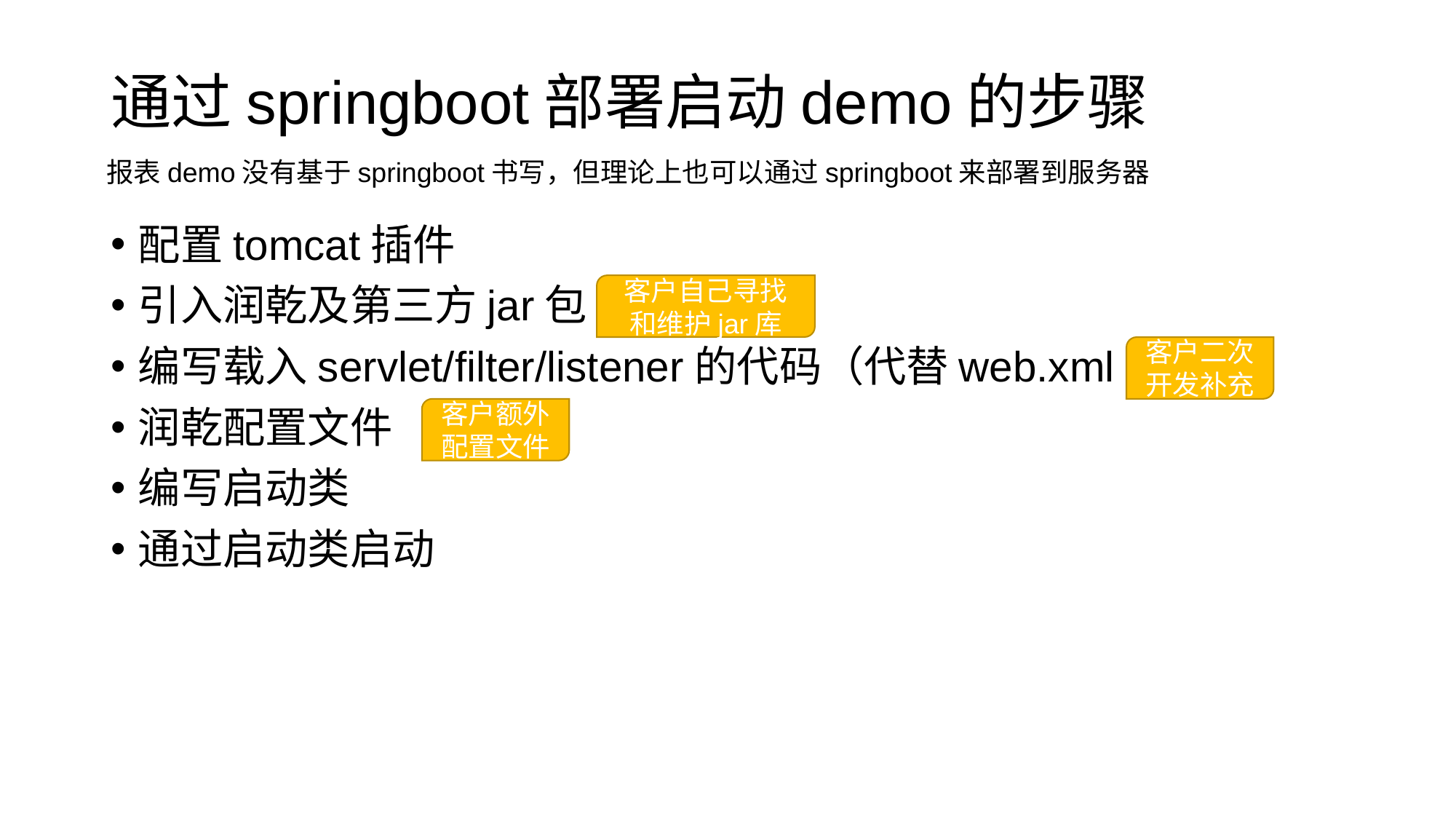

# 通过springboot部署启动demo的步骤
报表demo没有基于springboot书写，但理论上也可以通过springboot来部署到服务器
配置tomcat插件
引入润乾及第三方jar包
编写载入servlet/filter/listener的代码（代替web.xml）
润乾配置文件
编写启动类
通过启动类启动
客户自己寻找和维护jar库
客户二次开发补充
客户额外配置文件